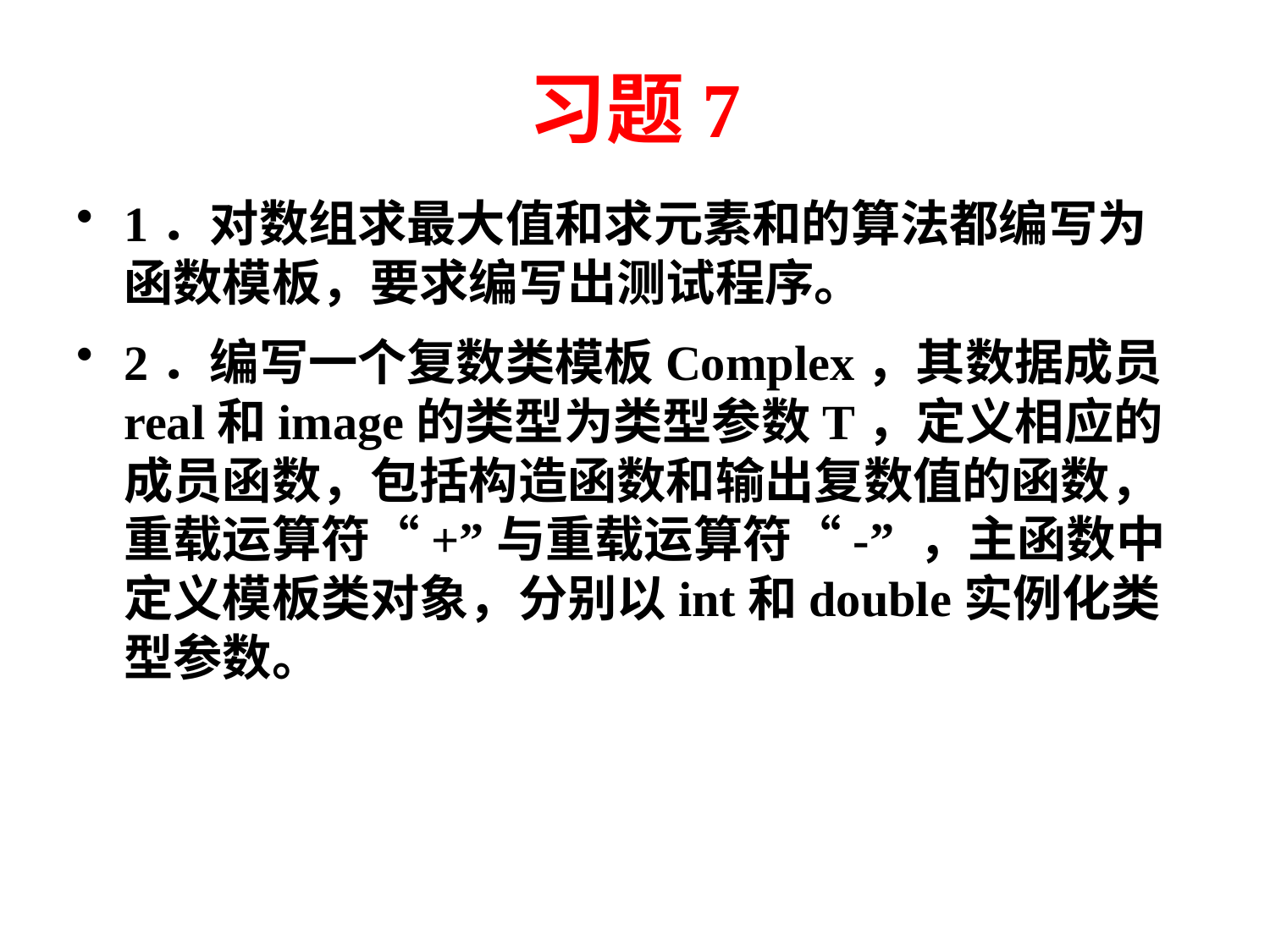

# 习题7
1．对数组求最大值和求元素和的算法都编写为函数模板，要求编写出测试程序。
2．编写一个复数类模板Complex，其数据成员real和image的类型为类型参数T，定义相应的成员函数，包括构造函数和输出复数值的函数，重载运算符“+”与重载运算符“-” ，主函数中定义模板类对象，分别以int和double实例化类型参数。